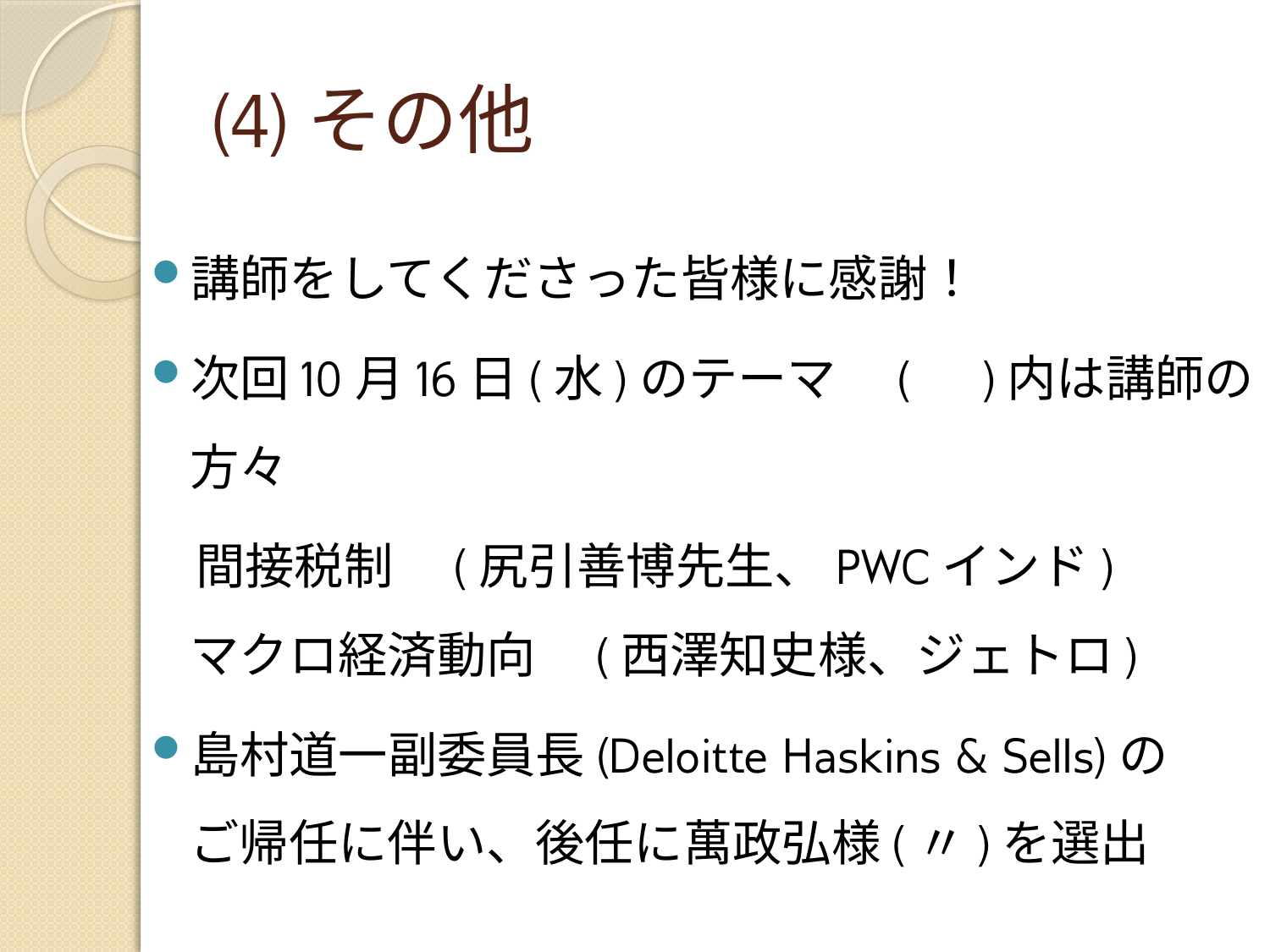

# (4)その他
講師をしてくださった皆様に感謝！
次回10月16日(水)のテーマ　(　)内は講師の方々
   間接税制　(尻引善博先生、PWCインド)
マクロ経済動向　(西澤知史様、ジェトロ)
島村道一副委員長(Deloitte Haskins & Sells)の
ご帰任に伴い、後任に萬政弘様(〃)を選出